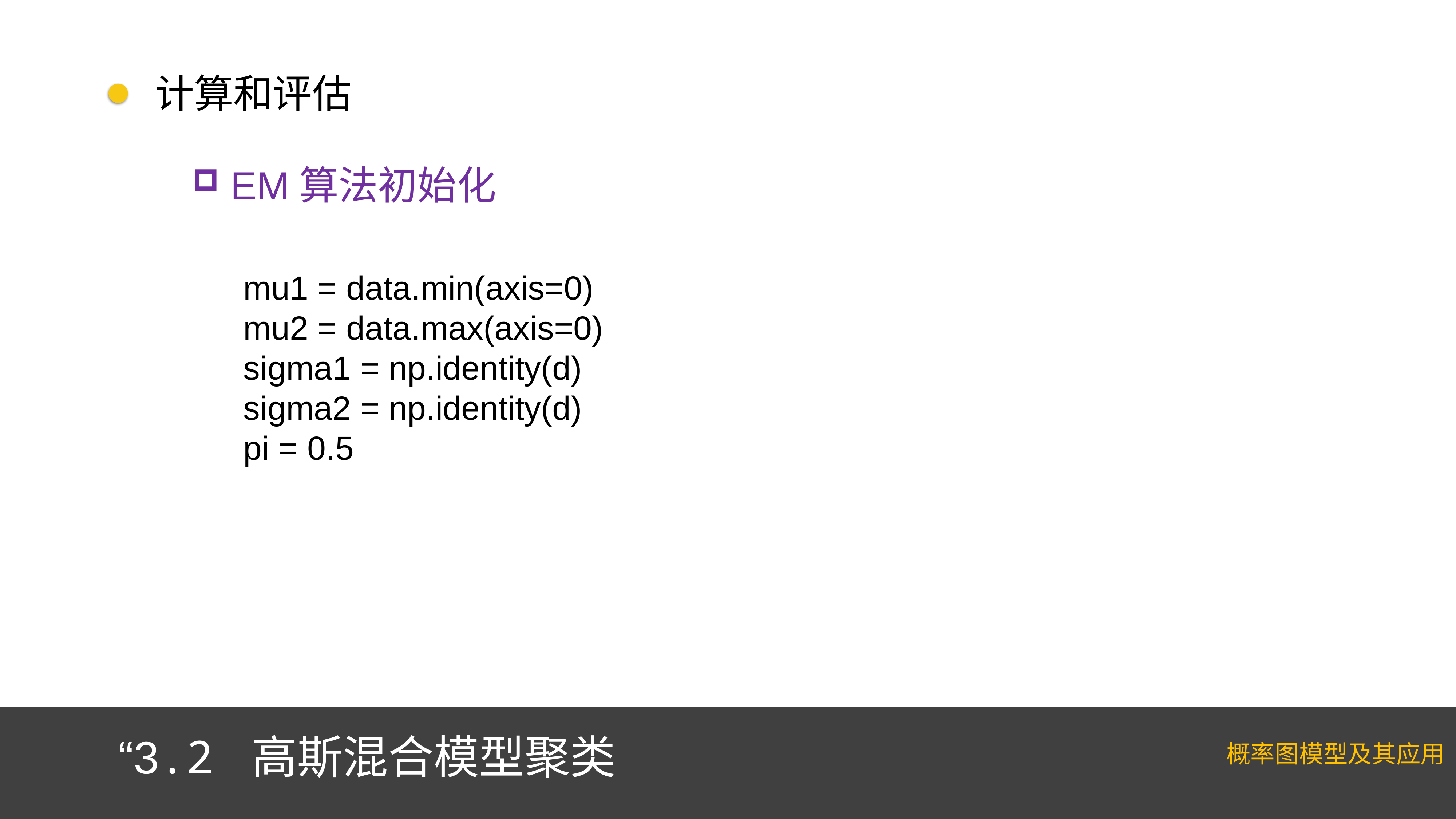

计算和评估
EM算法初始化

    mu1 = data.min(axis=0)
    mu2 = data.max(axis=0)
    sigma1 = np.identity(d)
    sigma2 = np.identity(d)
    pi = 0.5

“3.2 高斯混合模型聚类